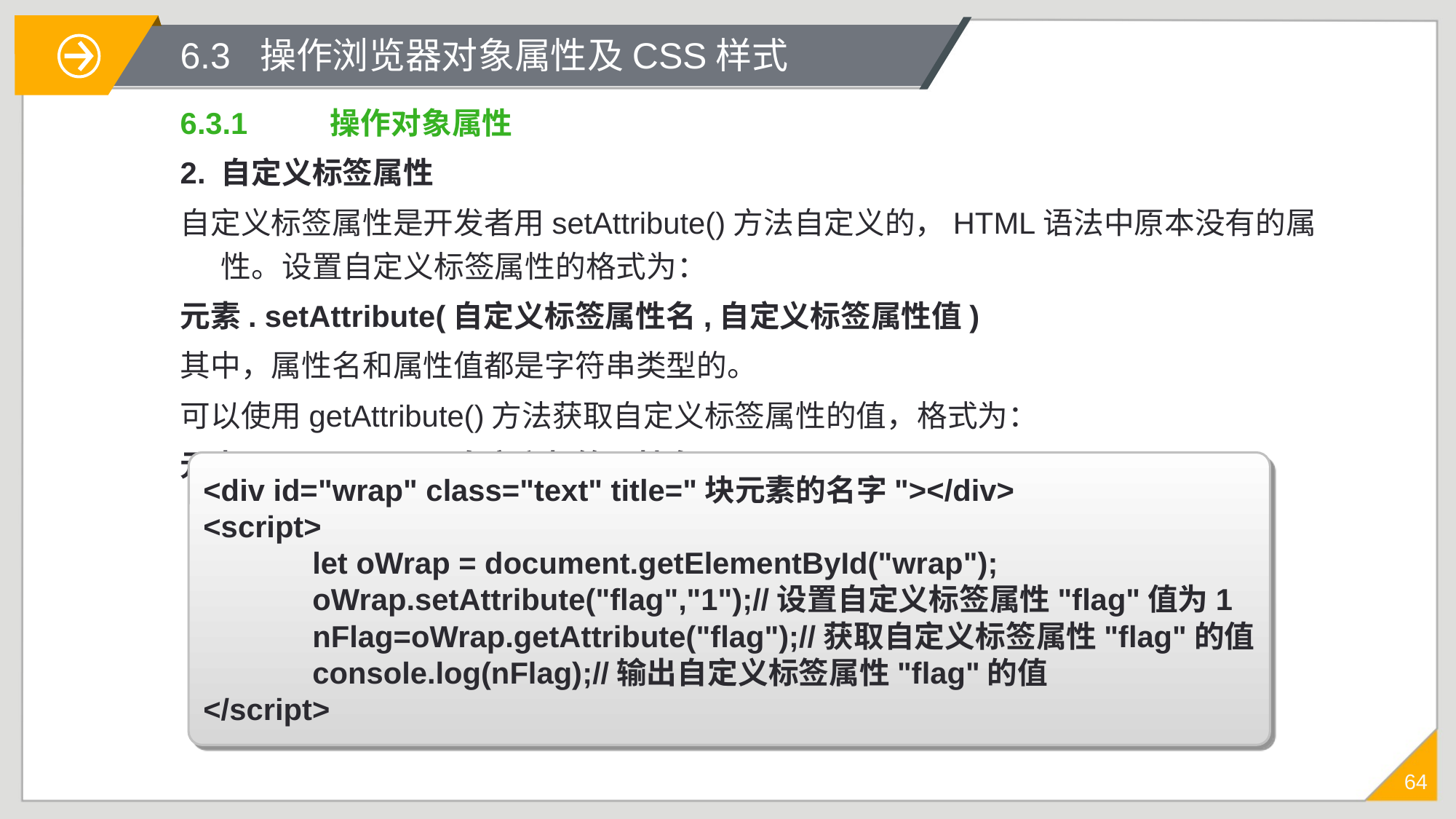

# 6.3  操作浏览器对象属性及CSS样式
6.3.1	操作对象属性
2. 自定义标签属性
自定义标签属性是开发者用setAttribute()方法自定义的，HTML语法中原本没有的属性。设置自定义标签属性的格式为：
元素. setAttribute(自定义标签属性名,自定义标签属性值)
其中，属性名和属性值都是字符串类型的。
可以使用getAttribute()方法获取自定义标签属性的值，格式为：
元素. getAttribute(自定义标签属性名)

<div id="wrap" class="text" title="块元素的名字"></div>
<script>
	let oWrap = document.getElementById("wrap");
	oWrap.setAttribute("flag","1");//设置自定义标签属性"flag"值为1
	nFlag=oWrap.getAttribute("flag");//获取自定义标签属性"flag"的值
	console.log(nFlag);//输出自定义标签属性"flag"的值
</script>